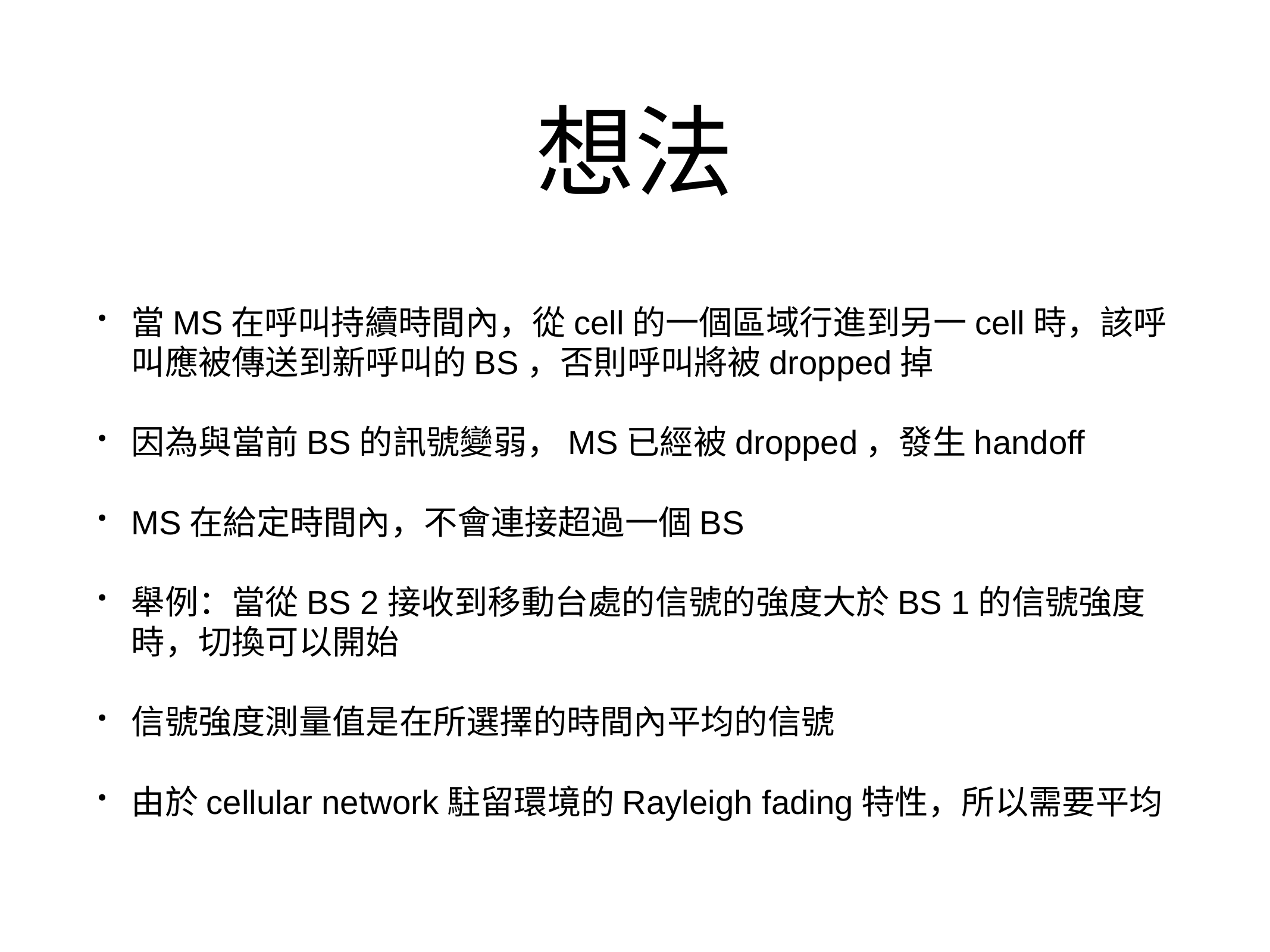

# 想法
當MS在呼叫持續時間內，從cell的一個區域行進到另一cell時，該呼叫應被傳送到新呼叫的BS，否則呼叫將被dropped掉
因為與當前BS的訊號變弱，MS已經被dropped，發生handoff
MS在給定時間內，不會連接超過一個BS
舉例：當從BS 2接收到移動台處的信號的強度大於BS 1的信號強度時，切換可以開始
信號強度測量值是在所選擇的時間內平均的信號
由於cellular network駐留環境的Rayleigh fading特性，所以需要平均